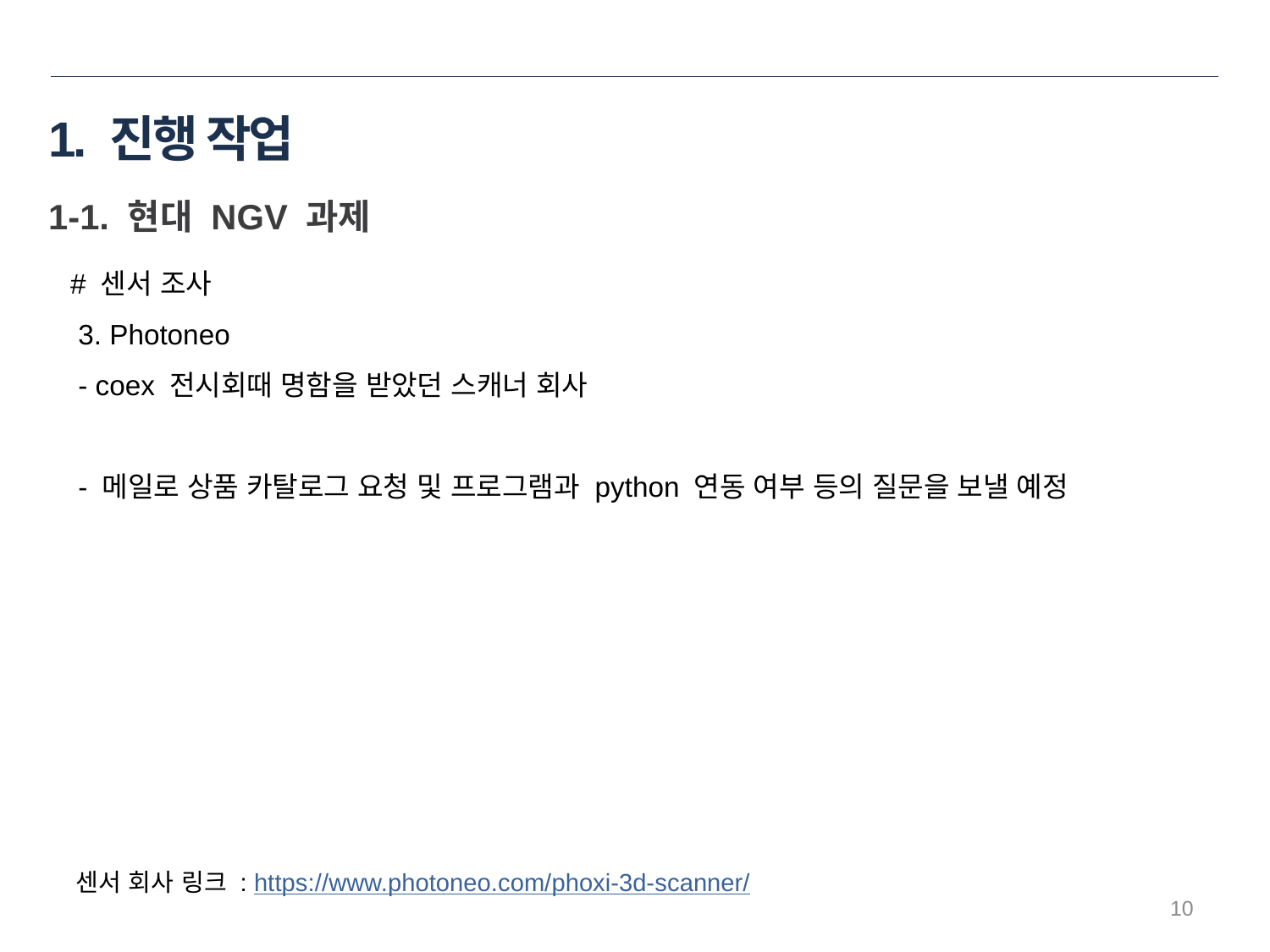

# 1. 진행 작업
1-1. 현대 NGV 과제
# 센서 조사
 3. Photoneo
 - coex 전시회때 명함을 받았던 스캐너 회사

 - 메일로 상품 카탈로그 요청 및 프로그램과 python 연동 여부 등의 질문을 보낼 예정
센서 회사 링크 : https://www.photoneo.com/phoxi-3d-scanner/
10